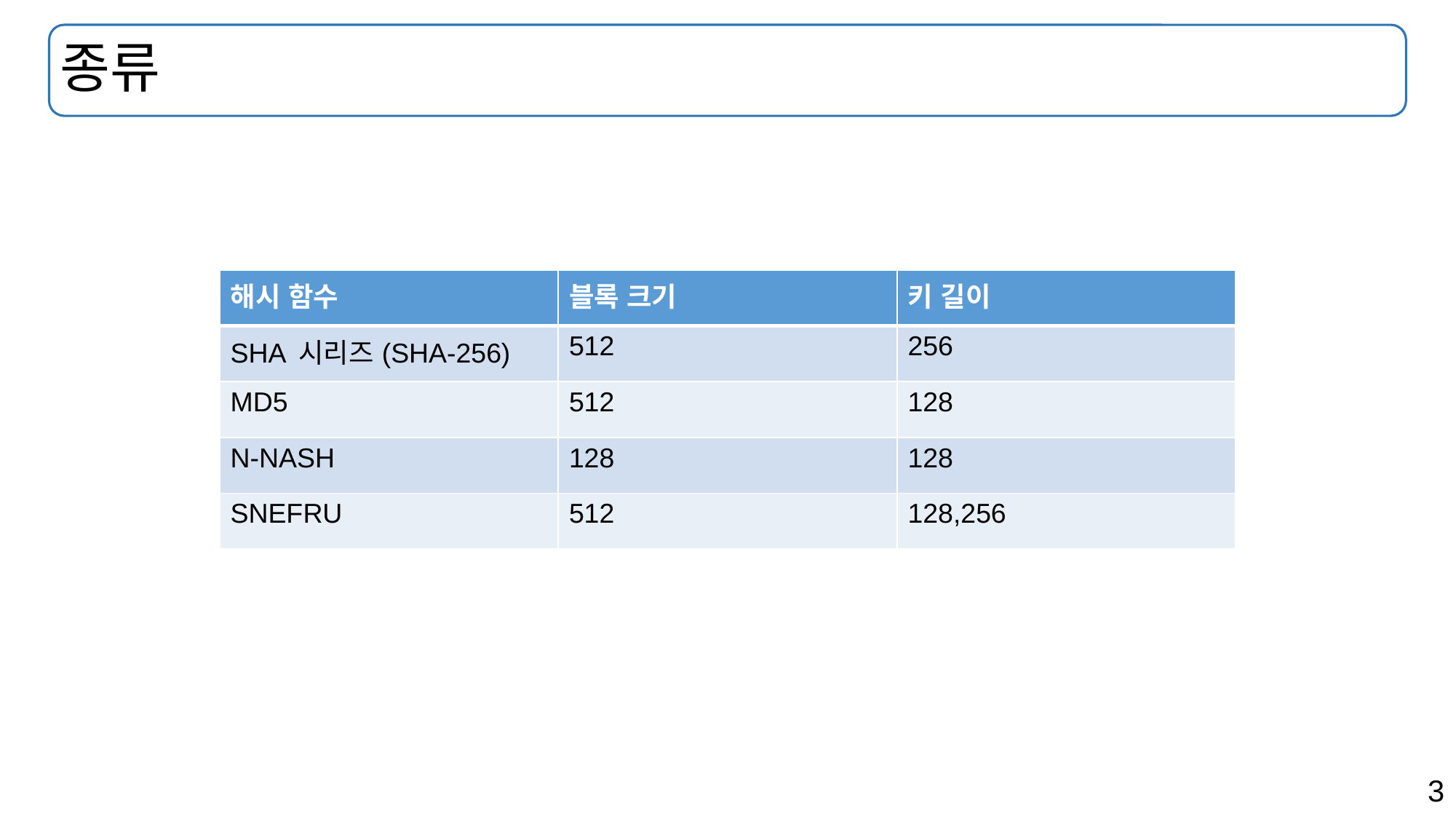

# 종류
| 해시 함수 | 블록 크기 | 키 길이 |
| --- | --- | --- |
| SHA 시리즈(SHA-256) | 512 | 256 |
| MD5 | 512 | 128 |
| N-NASH | 128 | 128 |
| SNEFRU | 512 | 128,256 |